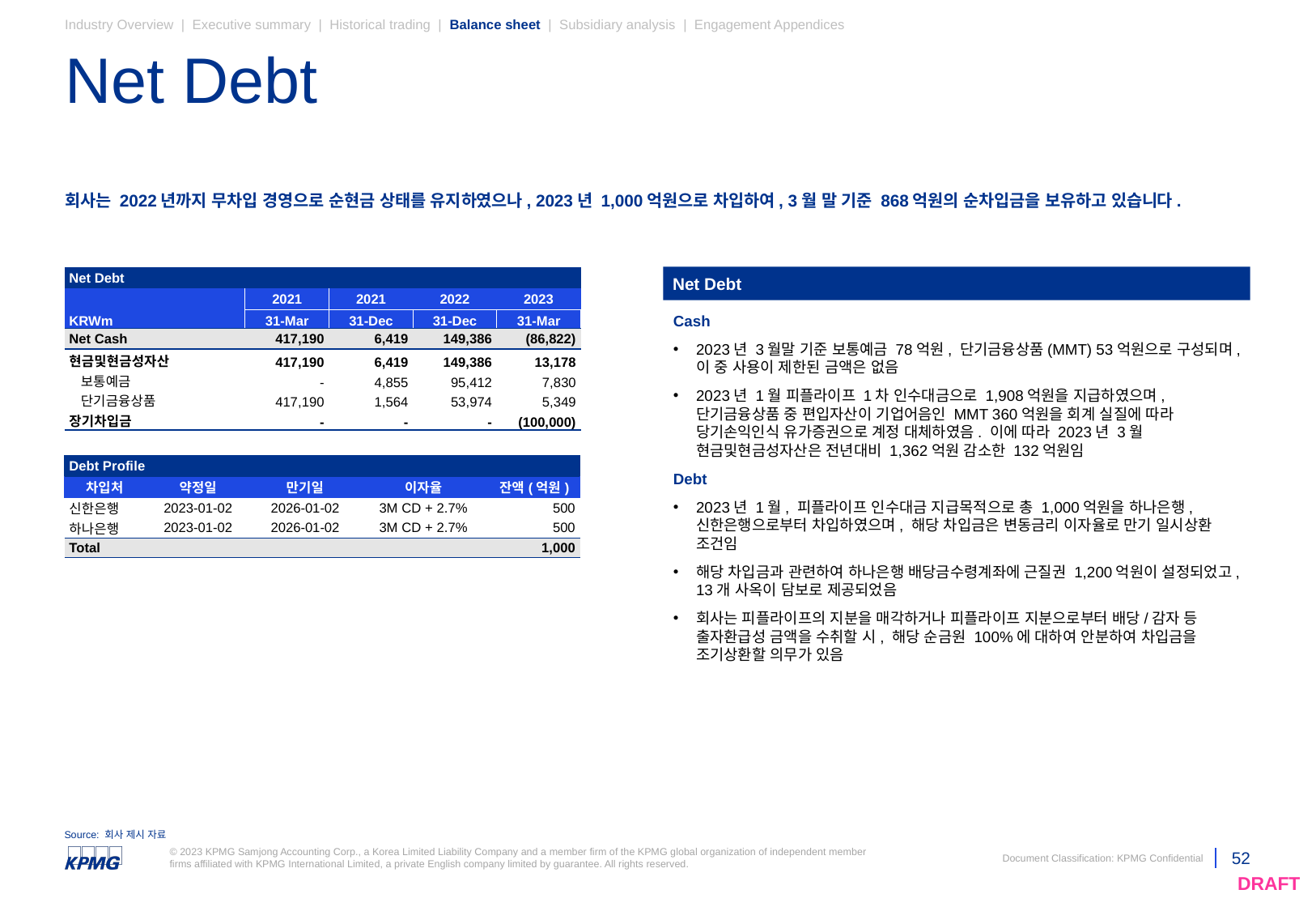

Industry Overview  |  Executive summary  |  Historical trading  |  Balance sheet  |  Subsidiary analysis  |  Engagement Appendices
# Net Debt
회사는 2022년까지 무차입 경영으로 순현금 상태를 유지하였으나, 2023년 1,000억원으로 차입하여, 3월 말 기준 868억원의 순차입금을 보유하고 있습니다.
Net Debt
| Net Debt |  |  |  |  |
| --- | --- | --- | --- | --- |
|  | 2021 | 2021 | 2022 | 2023 |
| KRWm | 31-Mar | 31-Dec | 31-Dec | 31-Mar |
| Net Cash | 417,190 | 6,419 | 149,386 | (86,822) |
| 현금및현금성자산 | 417,190 | 6,419 | 149,386 | 13,178 |
| 보통예금 | - | 4,855 | 95,412 | 7,830 |
| 단기금융상품 | 417,190 | 1,564 | 53,974 | 5,349 |
| 장기차입금 | - | - | - | (100,000) |
Cash
2023년 3월말 기준 보통예금 78억원, 단기금융상품(MMT) 53억원으로 구성되며, 이 중 사용이 제한된 금액은 없음
2023년 1월 피플라이프 1차 인수대금으로 1,908억원을 지급하였으며, 단기금융상품 중 편입자산이 기업어음인 MMT 360억원을 회계 실질에 따라 당기손익인식 유가증권으로 계정 대체하였음. 이에 따라 2023년 3월 현금및현금성자산은 전년대비 1,362억원 감소한 132억원임
Debt
2023년 1월, 피플라이프 인수대금 지급목적으로 총 1,000억원을 하나은행, 신한은행으로부터 차입하였으며, 해당 차입금은 변동금리 이자율로 만기 일시상환 조건임
해당 차입금과 관련하여 하나은행 배당금수령계좌에 근질권 1,200억원이 설정되었고, 13개 사옥이 담보로 제공되었음
회사는 피플라이프의 지분을 매각하거나 피플라이프 지분으로부터 배당/감자 등 출자환급성 금액을 수취할 시, 해당 순금원 100%에 대하여 안분하여 차입금을 조기상환할 의무가 있음
| Debt Profile |  |  |  |  |
| --- | --- | --- | --- | --- |
| 차입처 | 약정일 | 만기일 | 이자율 | 잔액(억원) |
| 신한은행 | 2023-01-02 | 2026-01-02 | 3M CD + 2.7% | 500 |
| 하나은행 | 2023-01-02 | 2026-01-02 | 3M CD + 2.7% | 500 |
| Total |  |  |  | 1,000 |
Source: 회사 제시 자료